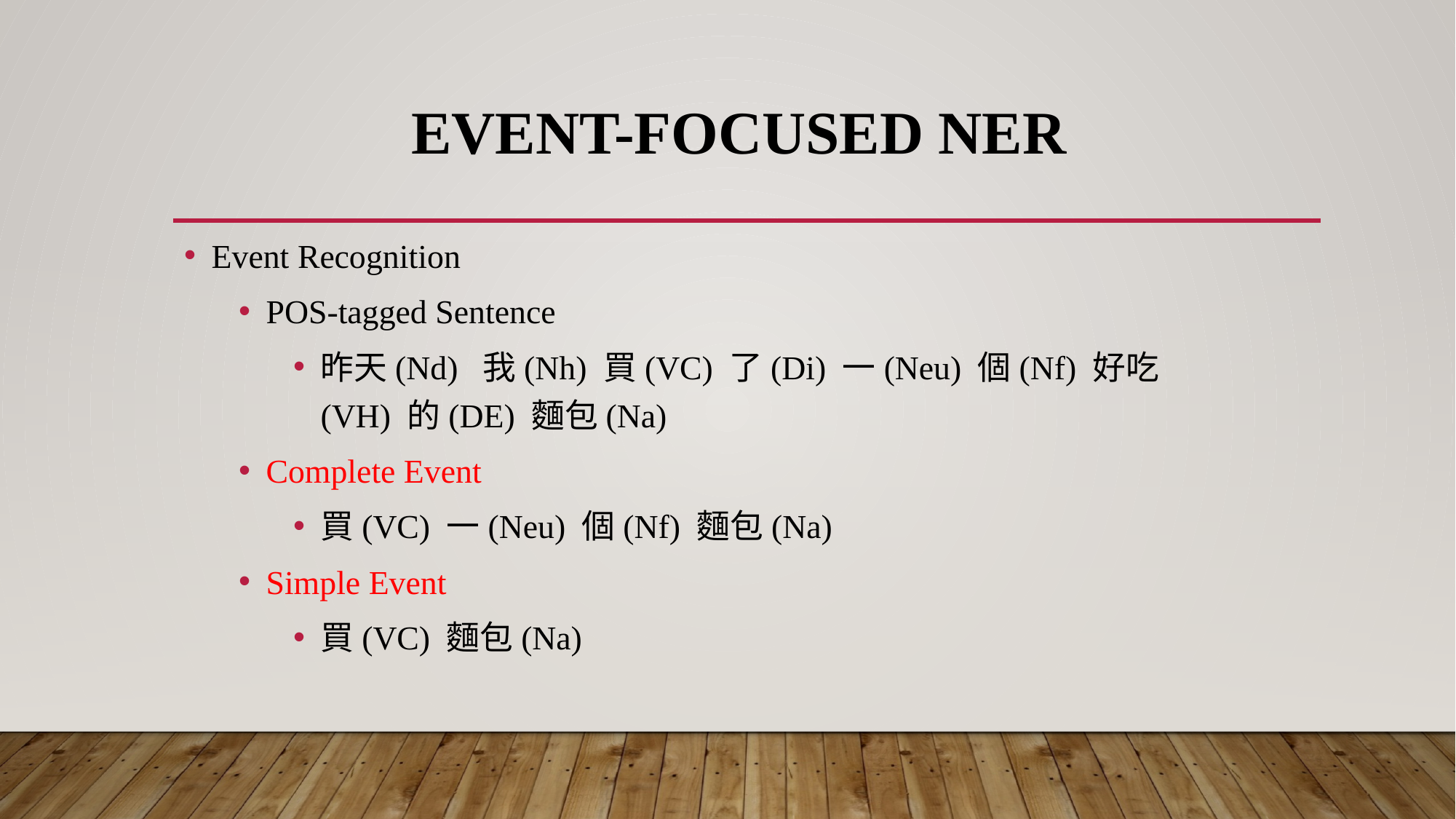

# Event-focused NER
Event Recognition
POS-tagged Sentence
昨天(Nd)  我(Nh) 買(VC) 了(Di) 一(Neu) 個(Nf) 好吃(VH) 的(DE) 麵包(Na)
Complete Event
買(VC) 一(Neu) 個(Nf) 麵包(Na)
Simple Event
買(VC) 麵包(Na)